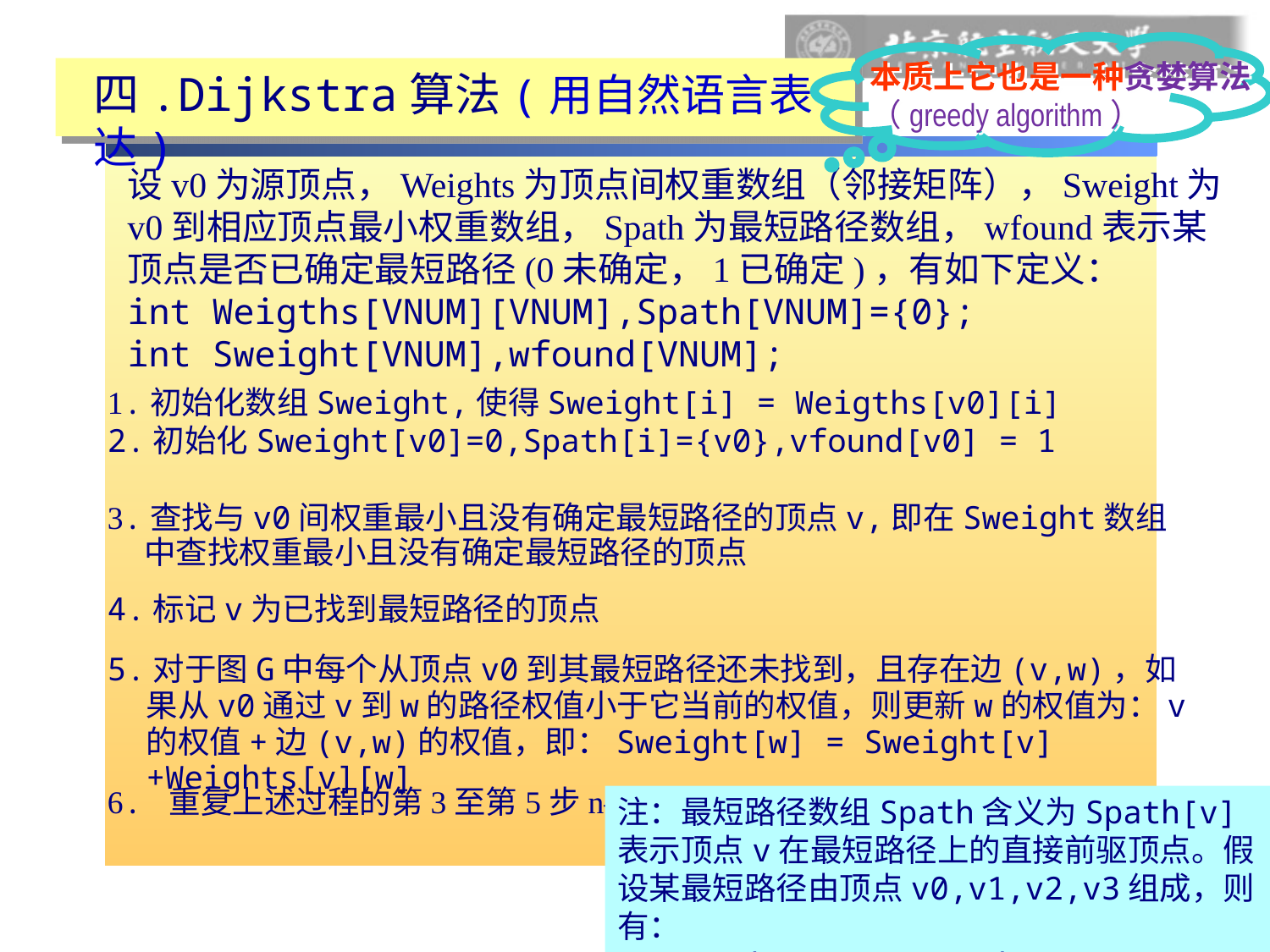

本质上它也是一种贪婪算法（greedy algorithm）

四.Dijkstra算法(用自然语言表达)
设v0为源顶点，Weights为顶点间权重数组（邻接矩阵），Sweight为v0到相应顶点最小权重数组，Spath为最短路径数组，wfound表示某顶点是否已确定最短路径(0未确定，1已确定)，有如下定义：
int Weigths[VNUM][VNUM],Spath[VNUM]={0};
int Sweight[VNUM],wfound[VNUM];
1.初始化数组Sweight,使得Sweight[i] = Weigths[v0][i]
2.初始化Sweight[v0]=0,Spath[i]={v0},vfound[v0] = 1
3.查找与v0间权重最小且没有确定最短路径的顶点v,即在Sweight数组中查找权重最小且没有确定最短路径的顶点
4.标记v为已找到最短路径的顶点
5.对于图G中每个从顶点v0到其最短路径还未找到，且存在边(v,w)，如果从v0通过v到w的路径权值小于它当前的权值，则更新w的权值为：v的权值+边(v,w)的权值，即：Sweight[w] = Sweight[v]+Weights[v][w]
6. 重复上述过程的第3至第5步n–1 次。
注：最短路径数组Spath含义为Spath[v]表示顶点v在最短路径上的直接前驱顶点。假设某最短路径由顶点v0,v1,v2,v3组成，则有：v2=Spath[v3],v1=Spath[v2],v0=Spath[v1]。